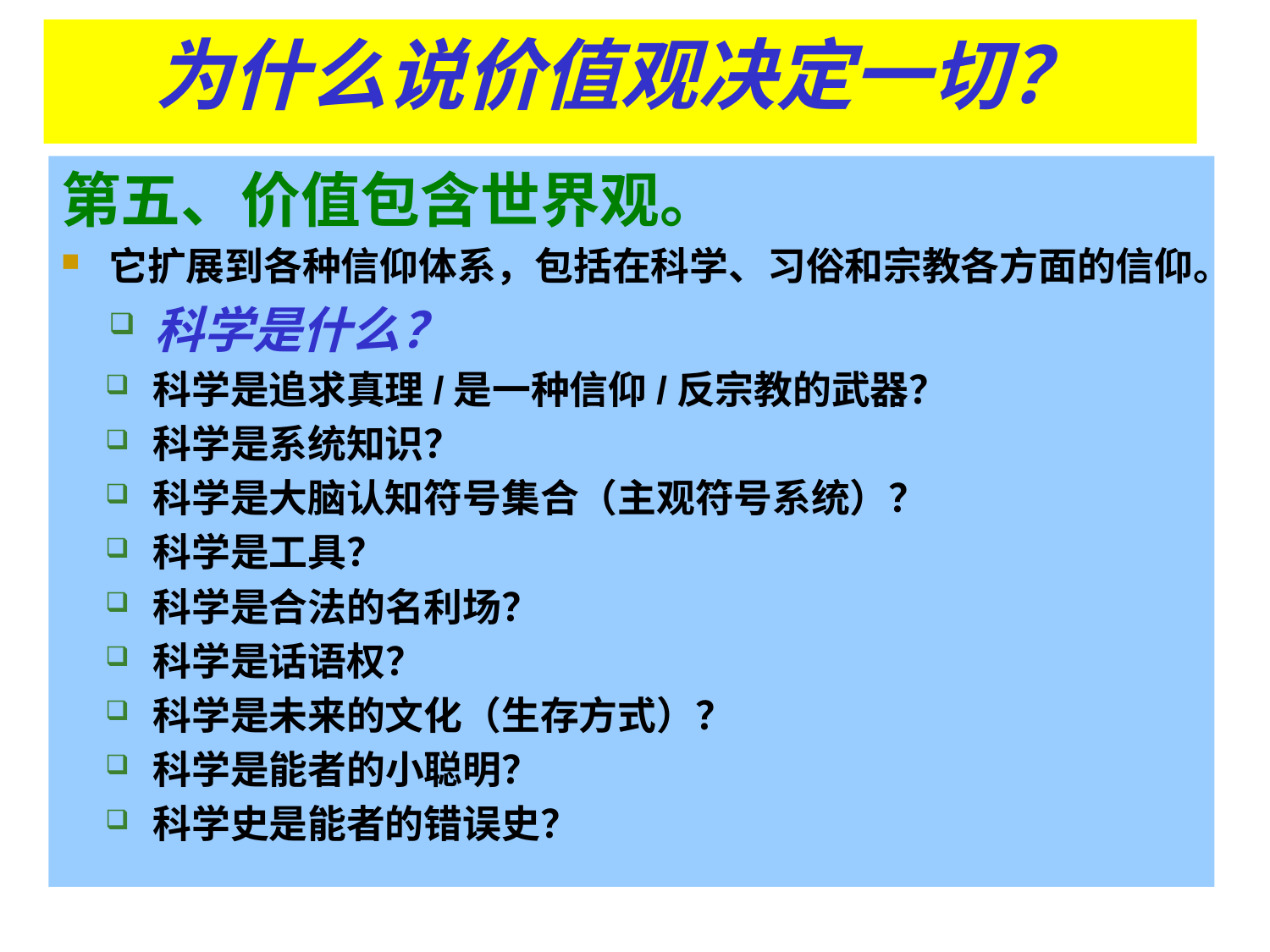

# 为什么说价值观决定一切？
第五、价值包含世界观。
它扩展到各种信仰体系，包括在科学、习俗和宗教各方面的信仰。
科学是什么？
科学是追求真理/是一种信仰/反宗教的武器？
科学是系统知识？
科学是大脑认知符号集合（主观符号系统）？
科学是工具？
科学是合法的名利场？
科学是话语权？
科学是未来的文化（生存方式）？
科学是能者的小聪明？
科学史是能者的错误史？
30